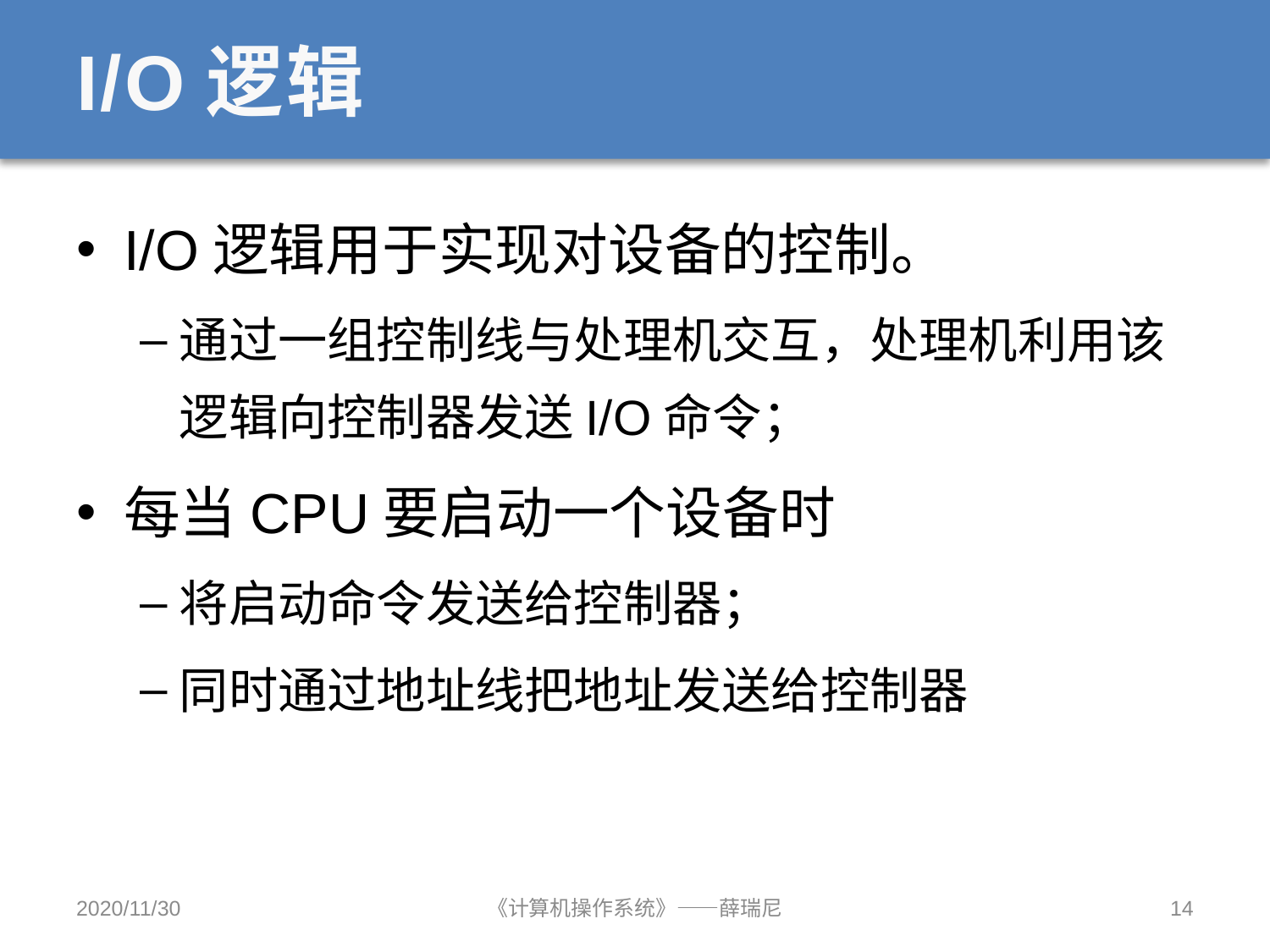

# I/O逻辑
I/O逻辑用于实现对设备的控制。
通过一组控制线与处理机交互，处理机利用该逻辑向控制器发送I/O命令；
每当CPU要启动一个设备时
将启动命令发送给控制器；
同时通过地址线把地址发送给控制器
2020/11/30
《计算机操作系统》——薛瑞尼
14